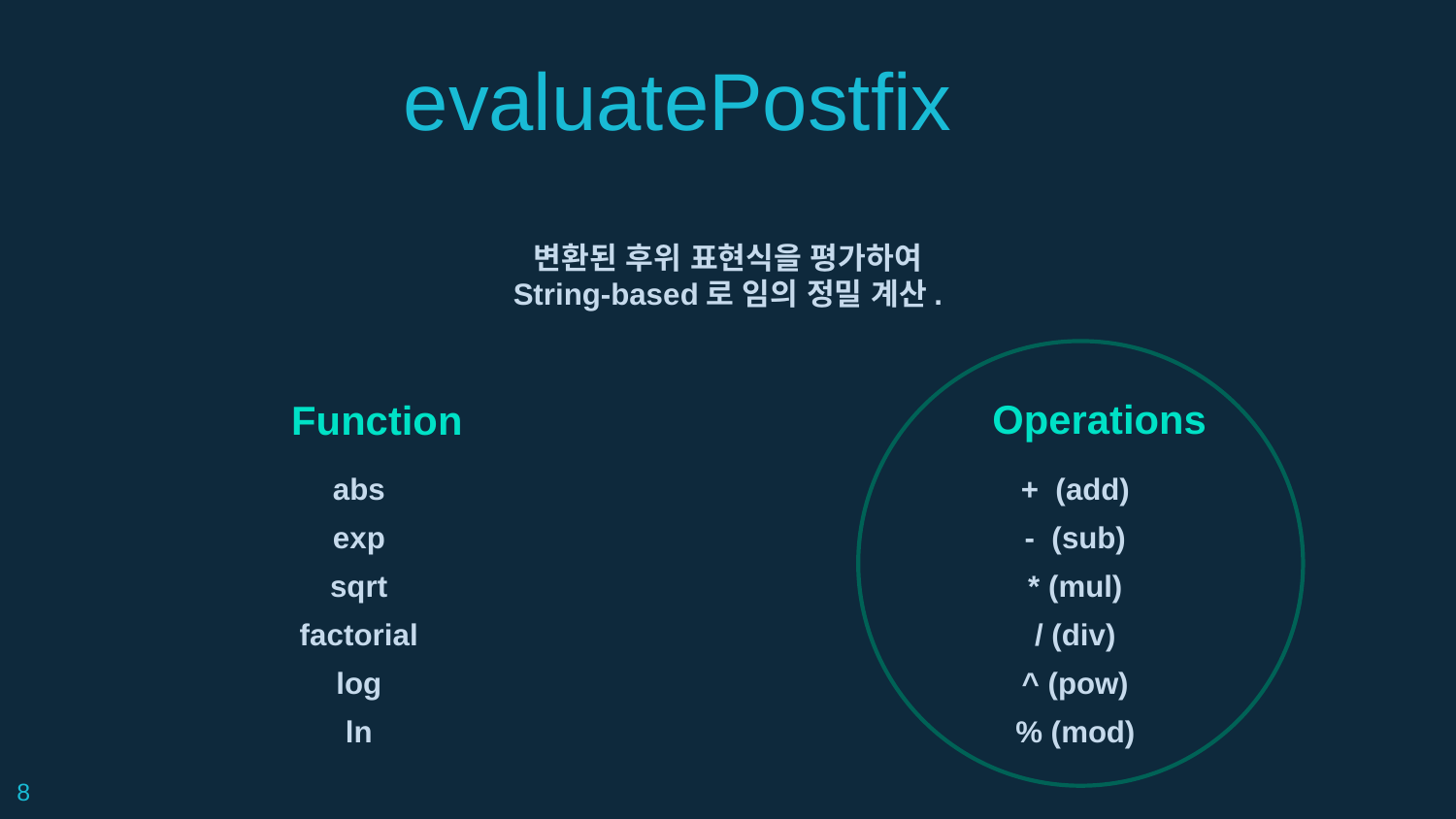

evaluatePostfix
변환된 후위 표현식을 평가하여 String-based로 임의 정밀 계산.

Operations

Function

abs
exp
sqrt
factorial
log
ln
+  (add)
-  (sub)
* (mul)
/ (div)
^ (pow)
% (mod)
8